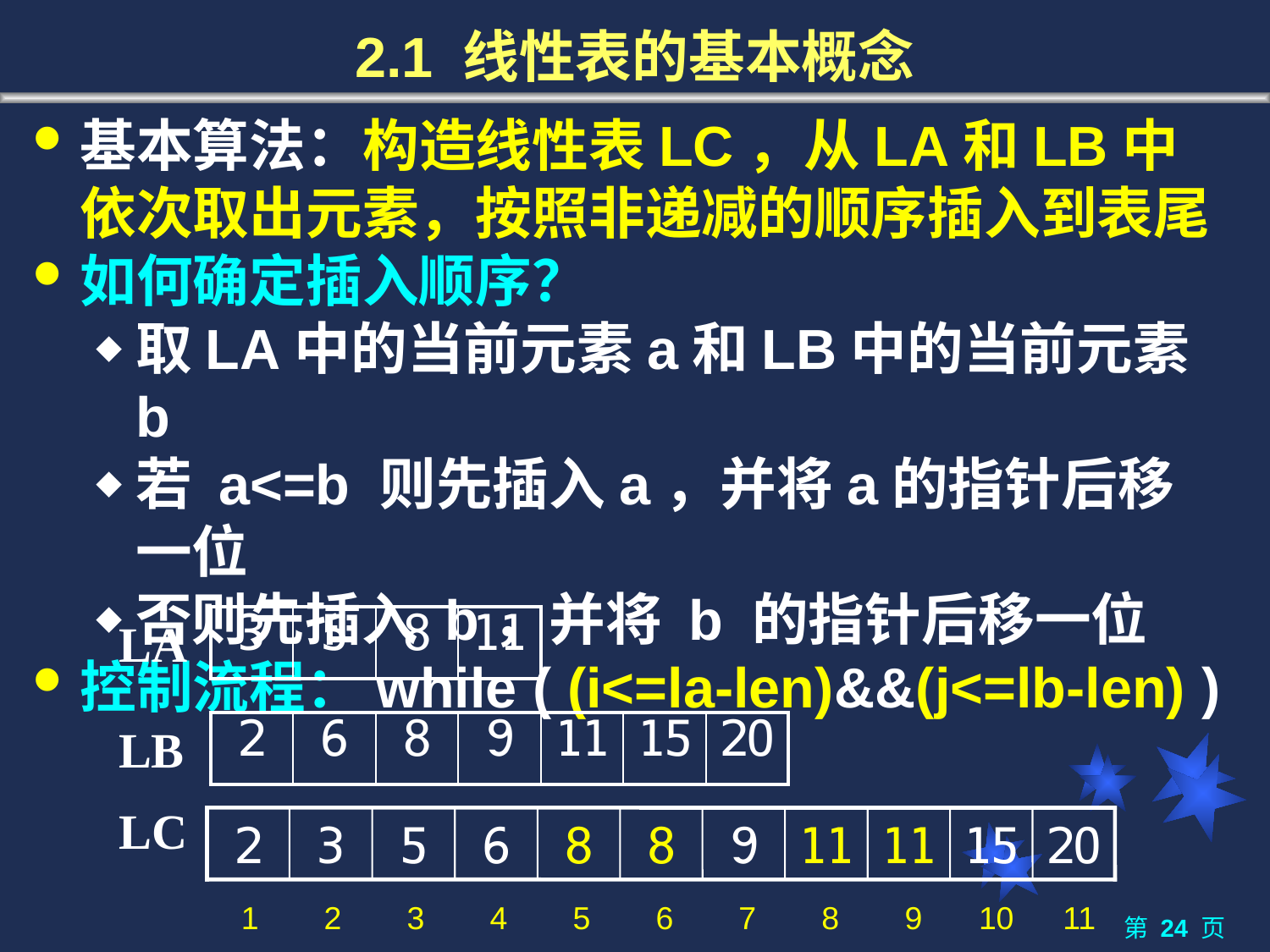

# 2.1 线性表的基本概念
基本算法：构造线性表LC，从LA和LB中依次取出元素，按照非递减的顺序插入到表尾
如何确定插入顺序？
取LA中的当前元素a和LB中的当前元素b
若 a<=b 则先插入a，并将a的指针后移一位
否则先插入 b，并将 b 的指针后移一位
控制流程：while ( (i<=la-len)&&(j<=lb-len) )
LA
| 3 | 5 | 8 | 11 |
| --- | --- | --- | --- |
LB
| 2 | 6 | 8 | 9 | 11 | 15 | 20 |
| --- | --- | --- | --- | --- | --- | --- |
LC
2

3

5

6

8

8

9

11

11

15

20

| 1 | 2 | 3 | 4 | 5 | 6 | 7 | 8 | 9 | 10 | 11 |
| --- | --- | --- | --- | --- | --- | --- | --- | --- | --- | --- |
第 24 页